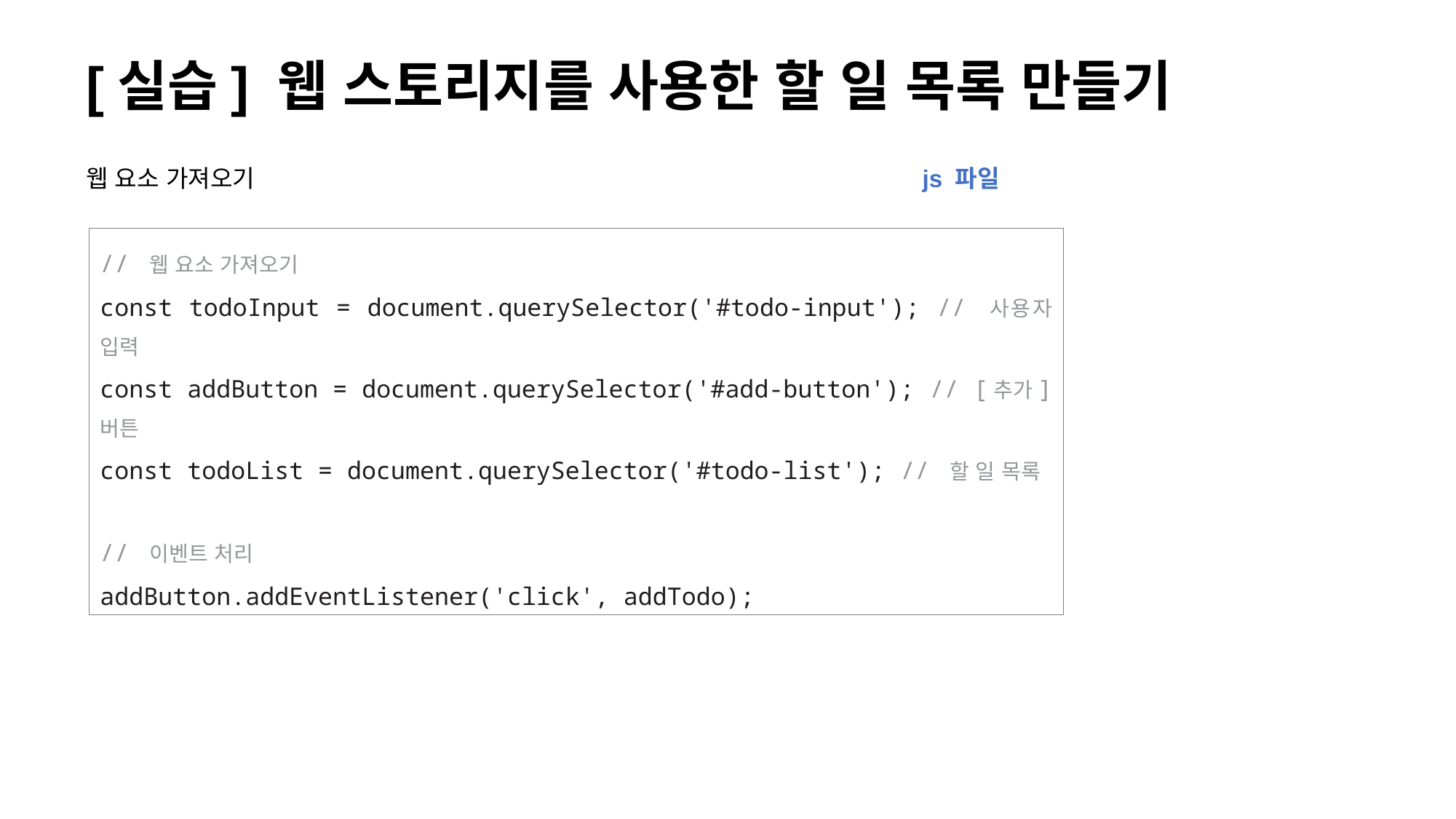

# [실습] 웹 스토리지를 사용한 할 일 목록 만들기
웹 요소 가져오기
js 파일
// 웹 요소 가져오기
const todoInput = document.querySelector('#todo-input'); // 사용자 입력
const addButton = document.querySelector('#add-button'); // [추가] 버튼
const todoList = document.querySelector('#todo-list'); // 할 일 목록

// 이벤트 처리
addButton.addEventListener('click', addTodo);